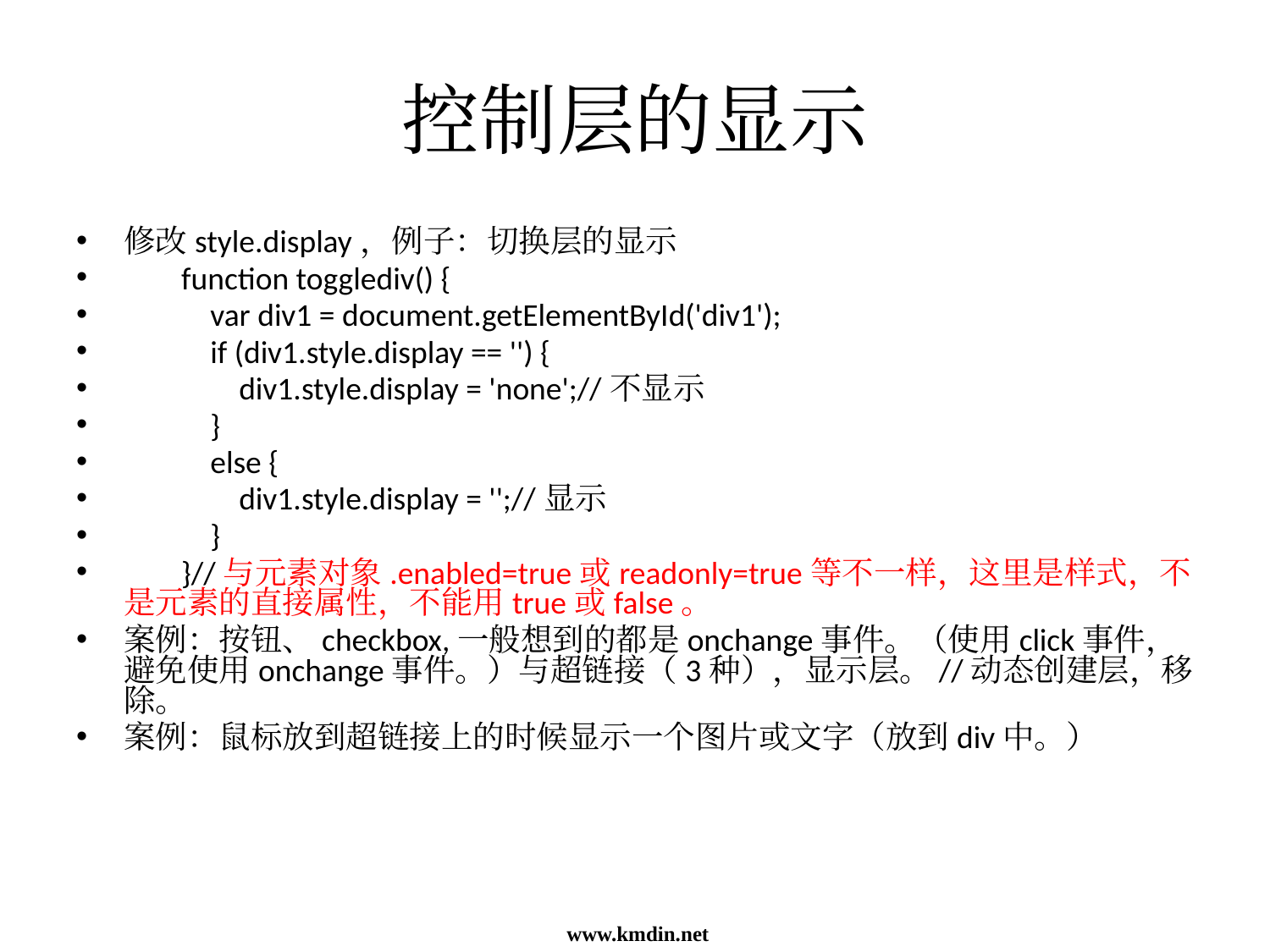

控制层的显示
修改style.display，例子：切换层的显示
        function togglediv() {
            var div1 = document.getElementById('div1');
            if (div1.style.display == '') {
                div1.style.display = 'none';//不显示
            }
            else {
                div1.style.display = '';//显示
            }
        }//与元素对象.enabled=true或readonly=true等不一样，这里是样式，不是元素的直接属性，不能用true或false。
案例：按钮、checkbox,一般想到的都是onchange事件。（使用click事件，避免使用onchange事件。）与超链接（3种），显示层。//动态创建层，移除。
案例：鼠标放到超链接上的时候显示一个图片或文字（放到div中。）